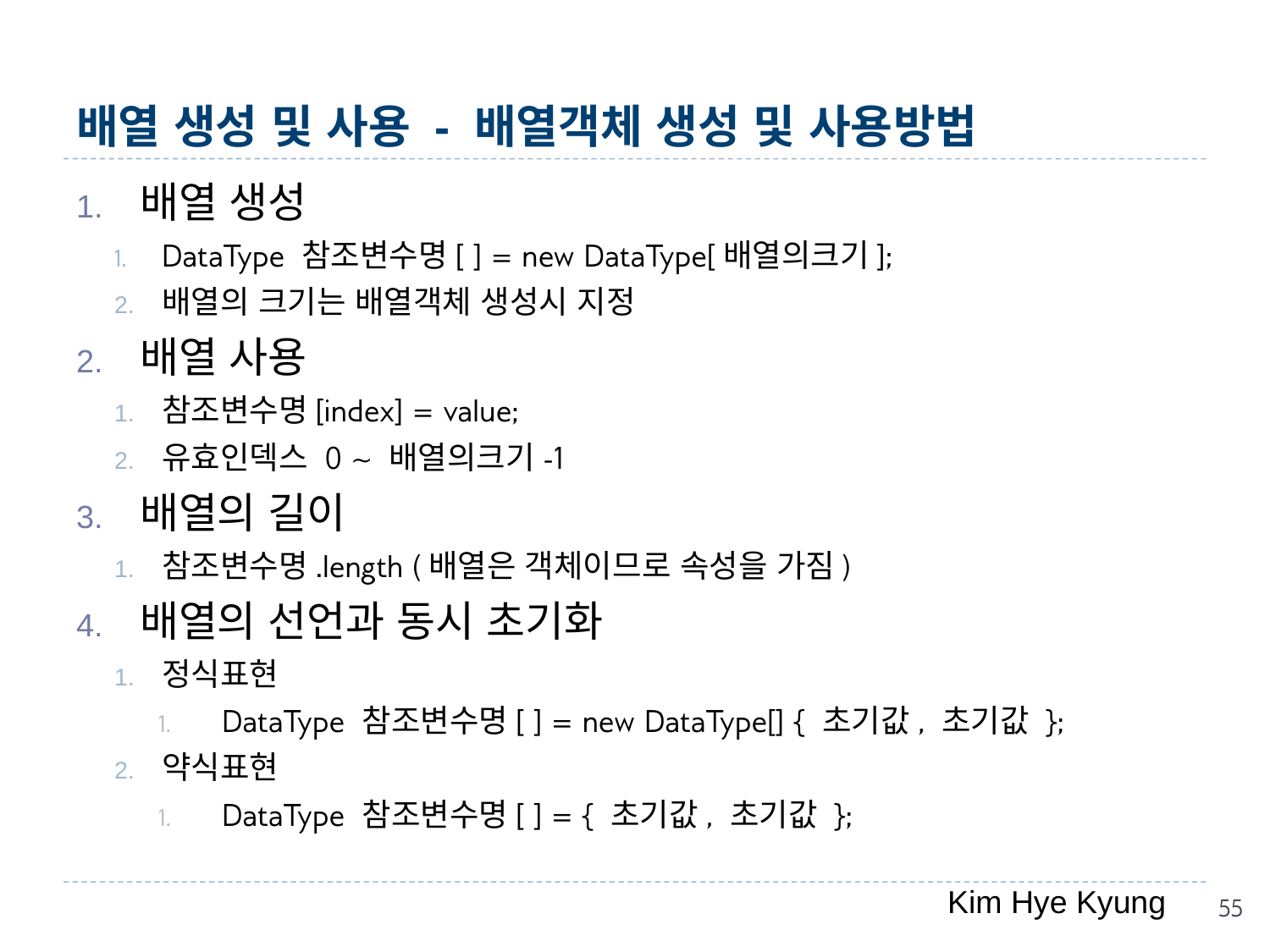

# 배열 생성 및 사용 - 배열객체 생성 및 사용방법
배열 생성
DataType 참조변수명[ ] = new DataType[배열의크기];
배열의 크기는 배열객체 생성시 지정
배열 사용
참조변수명[index] = value;
유효인덱스 0 ~ 배열의크기-1
배열의 길이
참조변수명.length (배열은 객체이므로 속성을 가짐)
배열의 선언과 동시 초기화
정식표현
DataType 참조변수명[ ] = new DataType[] { 초기값, 초기값 };
약식표현
DataType 참조변수명[ ] = { 초기값, 초기값 };
55